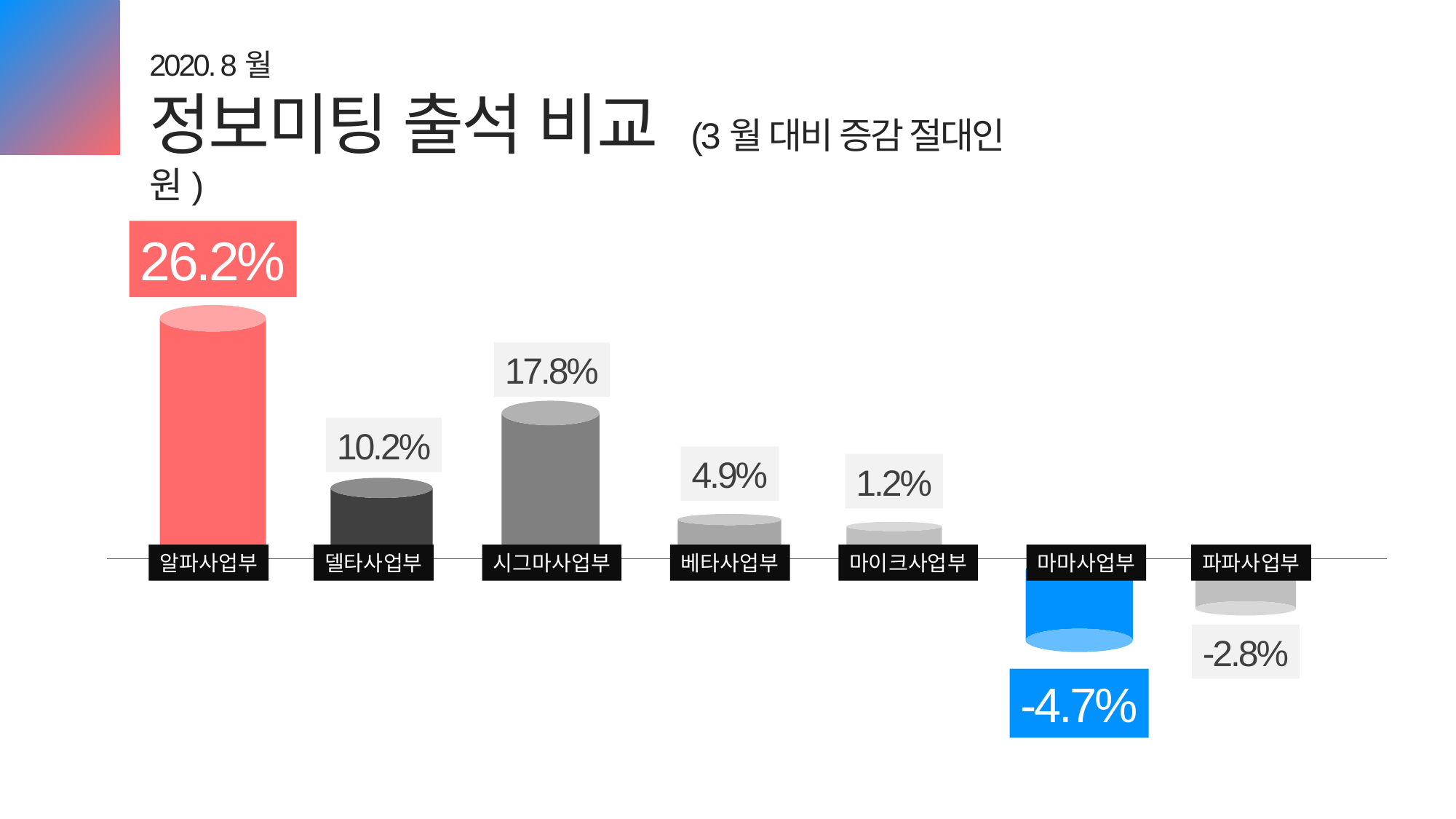

2020. 8월
정보미팅 출석 비교 (3월 대비 증감 절대인원)
26.2%

17.8%

10.2%
4.9%
1.2%

알파사업부
델타사업부
시그마사업부
베타사업부
마이크사업부
마마사업부
파파사업부

-2.8%
-4.7%